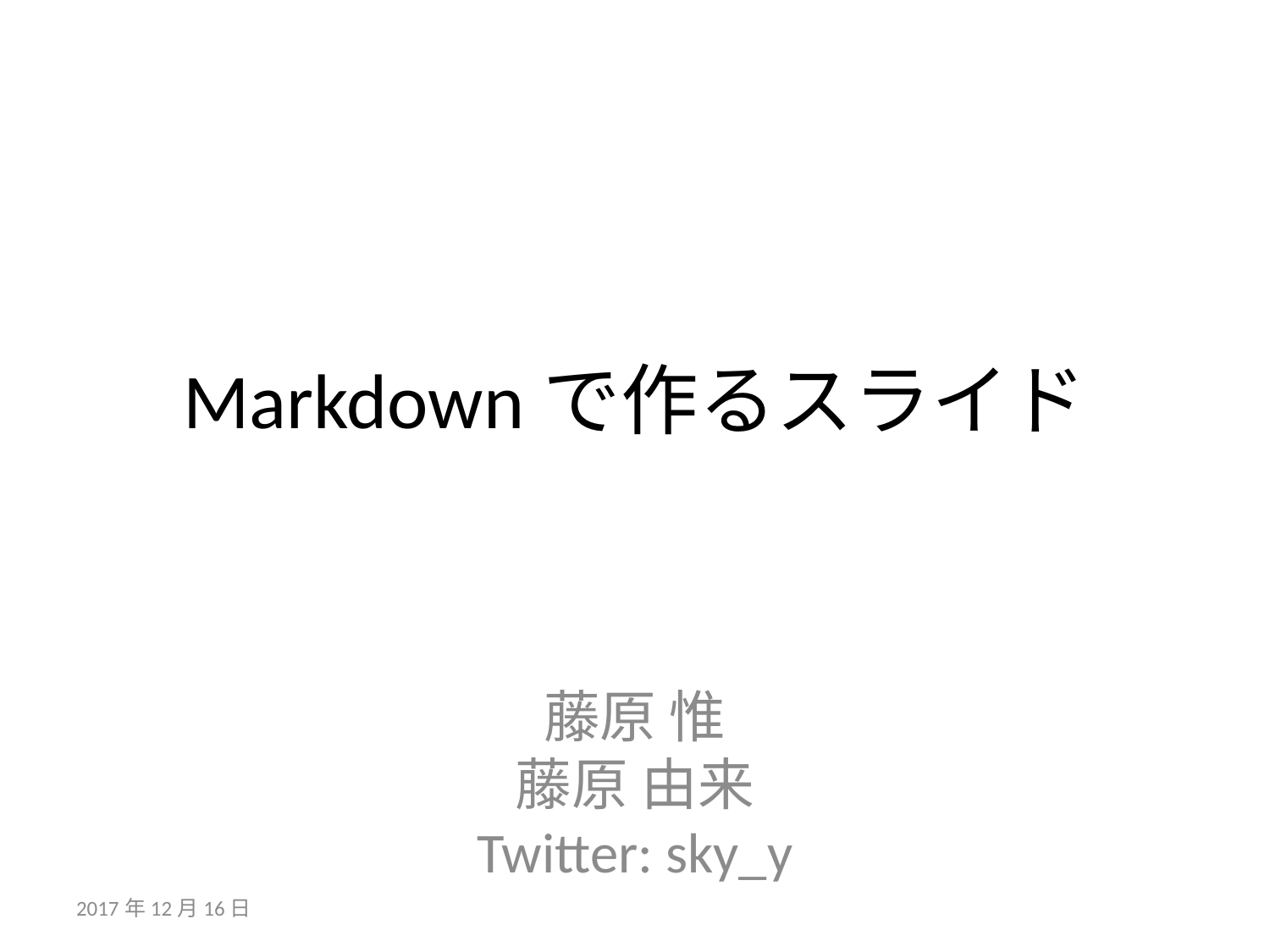

# Markdownで作るスライド
藤原 惟
藤原 由来
Twitter: sky_y
2017年12月16日